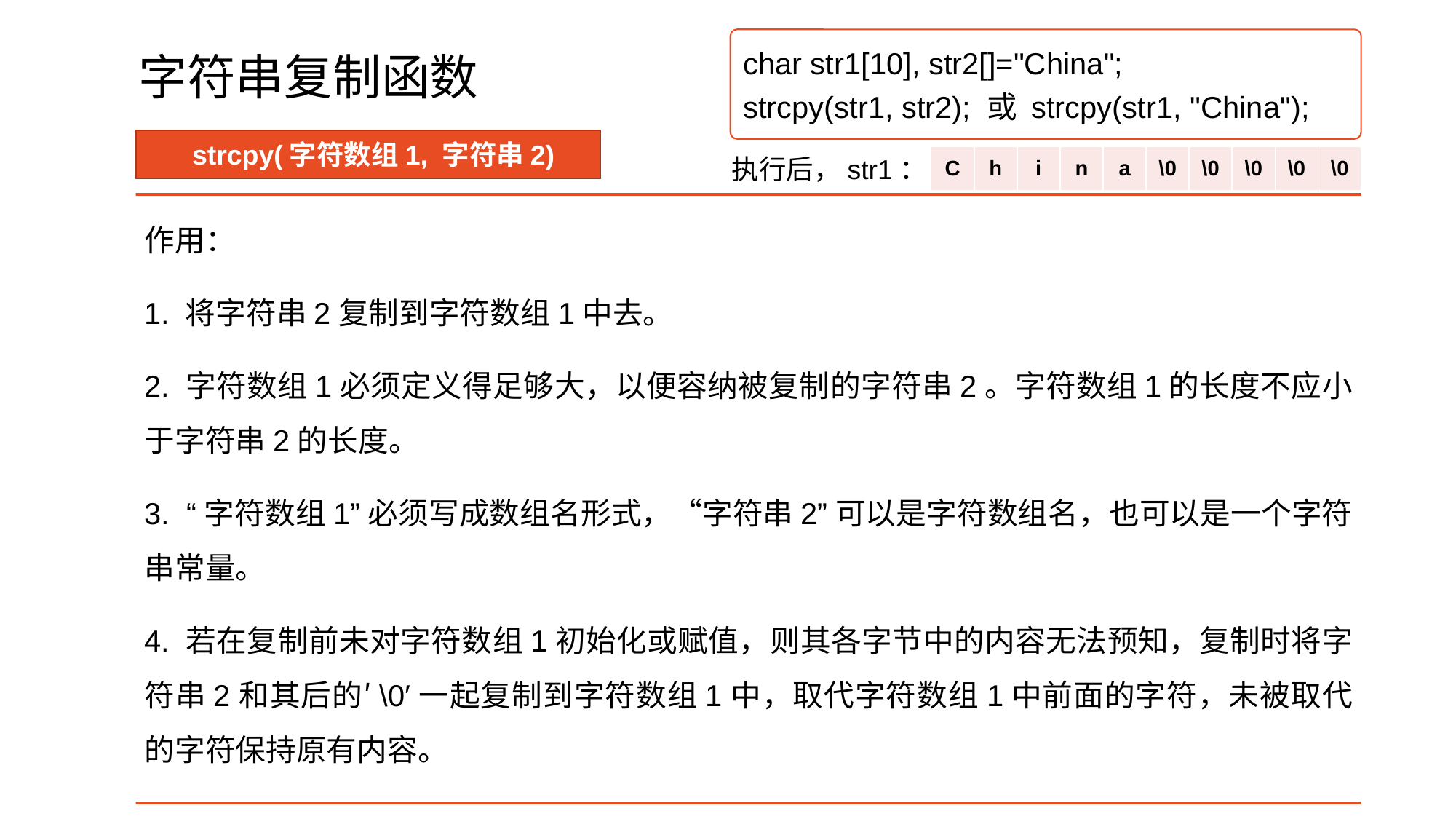

# 字符串复制函数
char str1[10], str2[]="China";
strcpy(str1, str2); 或 strcpy(str1, "China");
strcpy(字符数组1, 字符串2)
| C | h | i | n | a | \0 | \0 | \0 | \0 | \0 |
| --- | --- | --- | --- | --- | --- | --- | --- | --- | --- |
执行后，str1：
作用：
1. 将字符串2复制到字符数组1中去。
2. 字符数组1必须定义得足够大，以便容纳被复制的字符串2。字符数组1的长度不应小于字符串2的长度。
3.  “字符数组1”必须写成数组名形式，“字符串2”可以是字符数组名，也可以是一个字符串常量。
4. 若在复制前未对字符数组1初始化或赋值，则其各字节中的内容无法预知，复制时将字符串2和其后的′\0′一起复制到字符数组1中，取代字符数组1中前面的字符，未被取代的字符保持原有内容。